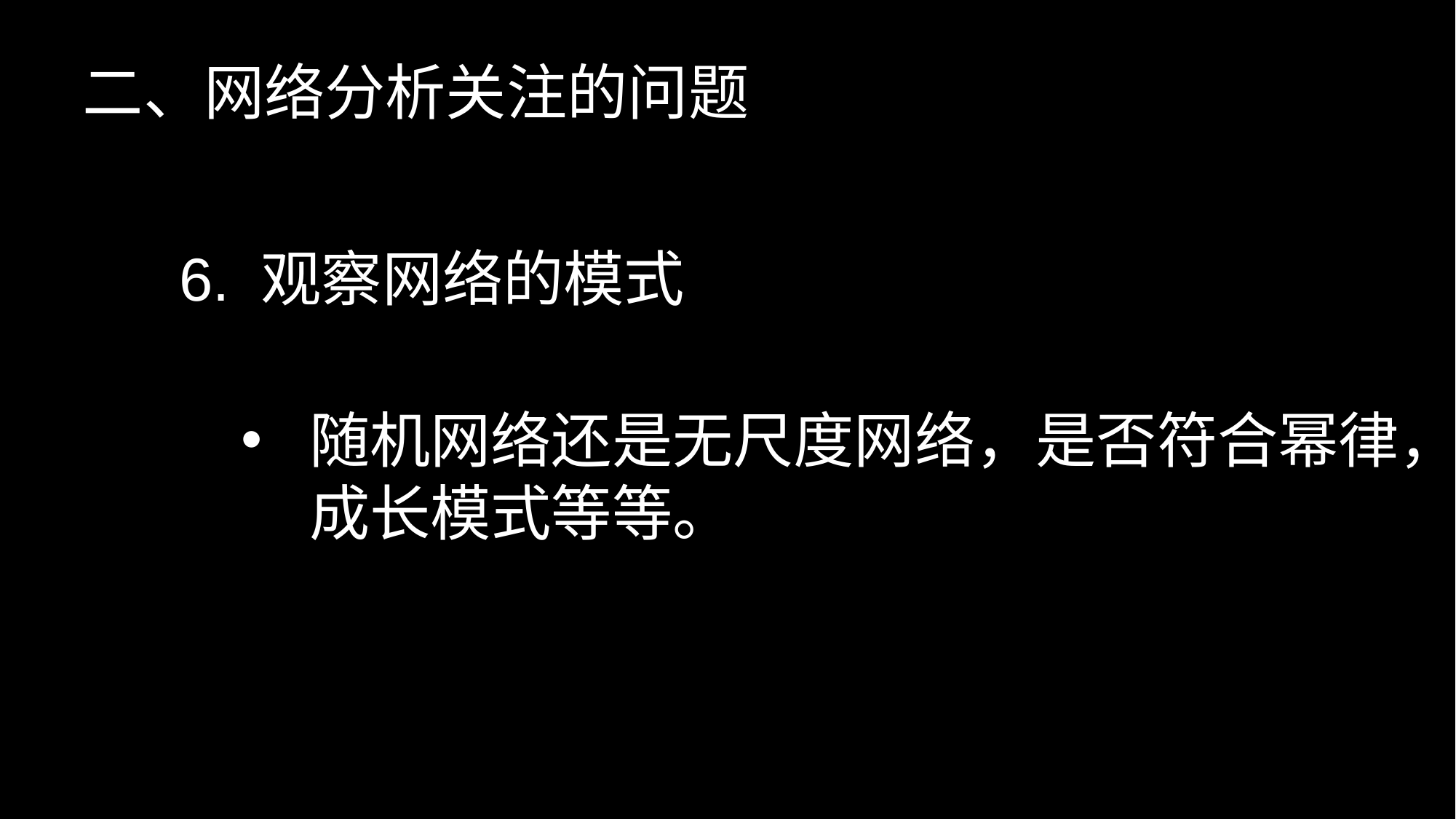

二、网络分析关注的问题
6. 观察网络的模式

随机网络还是无尺度网络，是否符合幂律，成长模式等等。